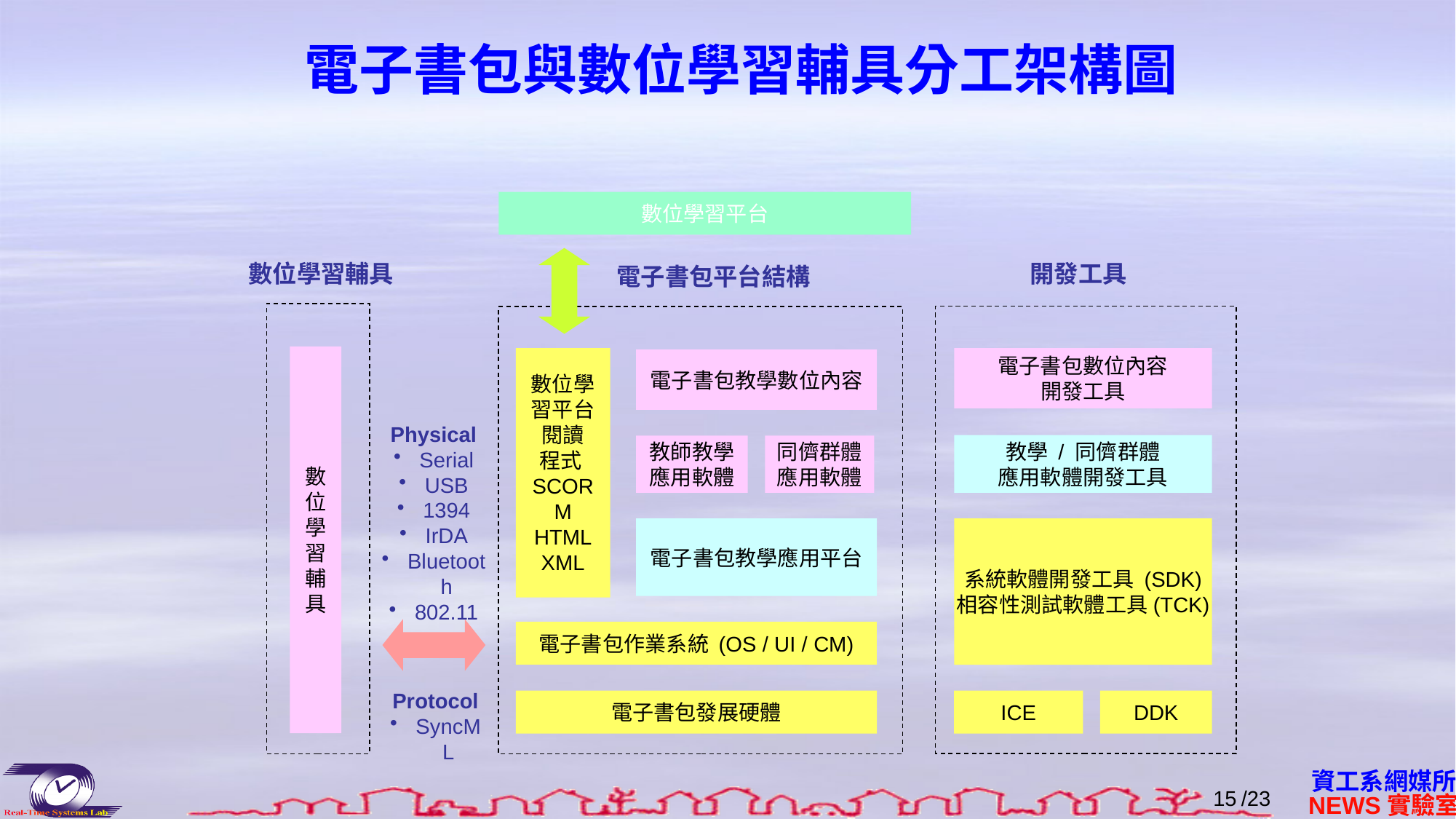

# 電子書包與數位學習輔具分工架構圖
數位學習平台

數位學習輔具
開發工具
電子書包平台結構

數位學習輔具
數位學習平台閱讀
程式SCORM
HTML
XML
電子書包數位內容
開發工具
電子書包教學數位內容
Physical
Serial
USB
1394
IrDA
Bluetooth
802.11
教學 / 同儕群體
應用軟體開發工具
教師教學應用軟體
同儕群體應用軟體
系統軟體開發工具 (SDK)
相容性測試軟體工具(TCK)
電子書包教學應用平台

電子書包作業系統 (OS / UI / CM)
Protocol
SyncML
電子書包發展硬體
ICE
DDK
15
/23